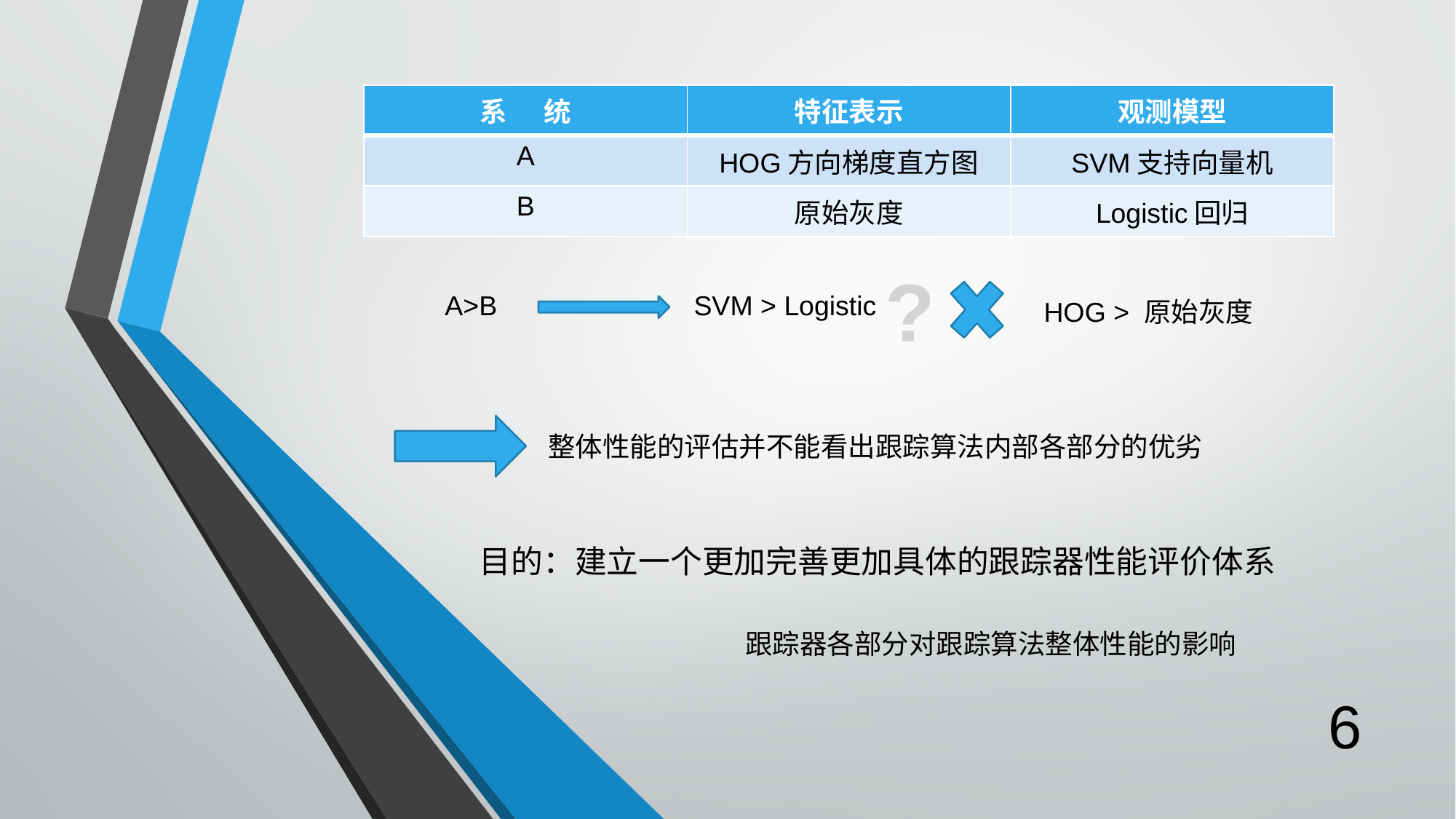

| 系 统 | 特征表示 | 观测模型 |
| --- | --- | --- |
| A | HOG方向梯度直方图 | SVM支持向量机 |
| B | 原始灰度 | Logistic回归 |
?

A>B
SVM > Logistic
HOG > 原始灰度

整体性能的评估并不能看出跟踪算法内部各部分的优劣
目的：建立一个更加完善更加具体的跟踪器性能评价体系
跟踪器各部分对跟踪算法整体性能的影响
6